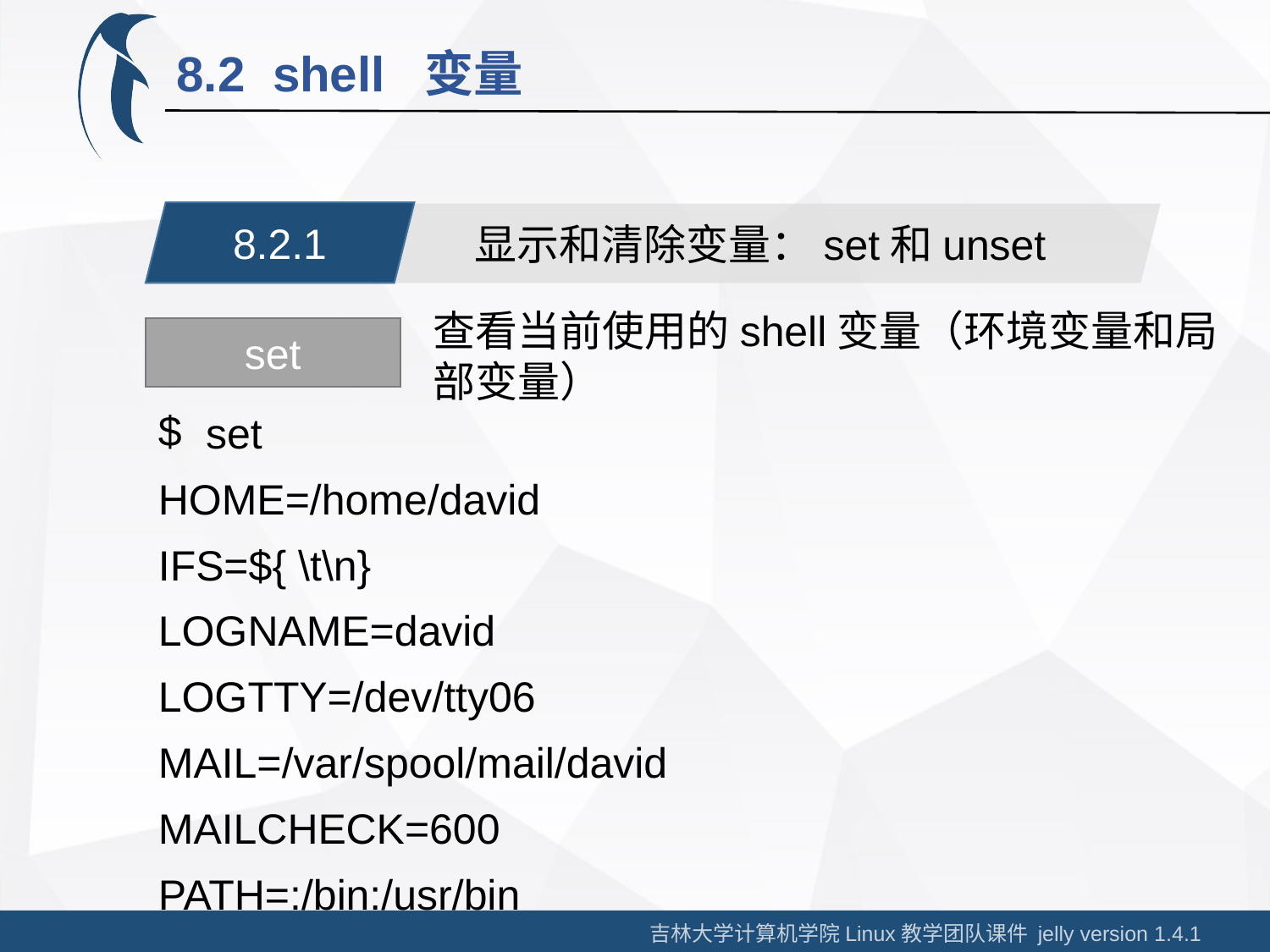

8.2  shell  变量
8.2.1
显示和清除变量：set和unset
查看当前使用的shell变量（环境变量和局部变量）
set
set
HOME=/home/david
IFS=${ \t\n}
LOGNAME=david
LOGTTY=/dev/tty06
MAIL=/var/spool/mail/david
MAILCHECK=600
PATH=:/bin:/usr/bin